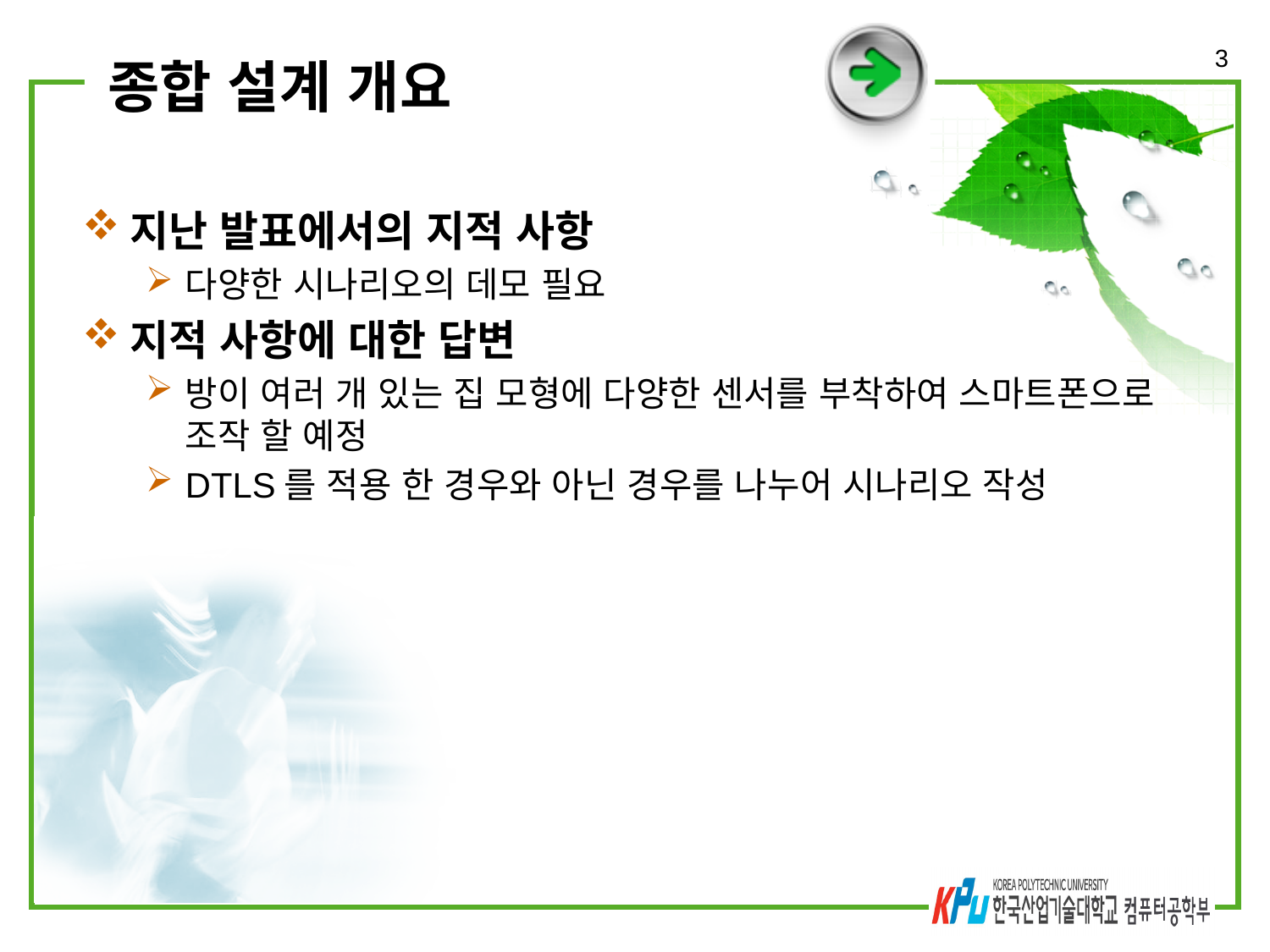

3
# 종합 설계 개요
지난 발표에서의 지적 사항
다양한 시나리오의 데모 필요
지적 사항에 대한 답변
방이 여러 개 있는 집 모형에 다양한 센서를 부착하여 스마트폰으로 조작 할 예정
DTLS를 적용 한 경우와 아닌 경우를 나누어 시나리오 작성